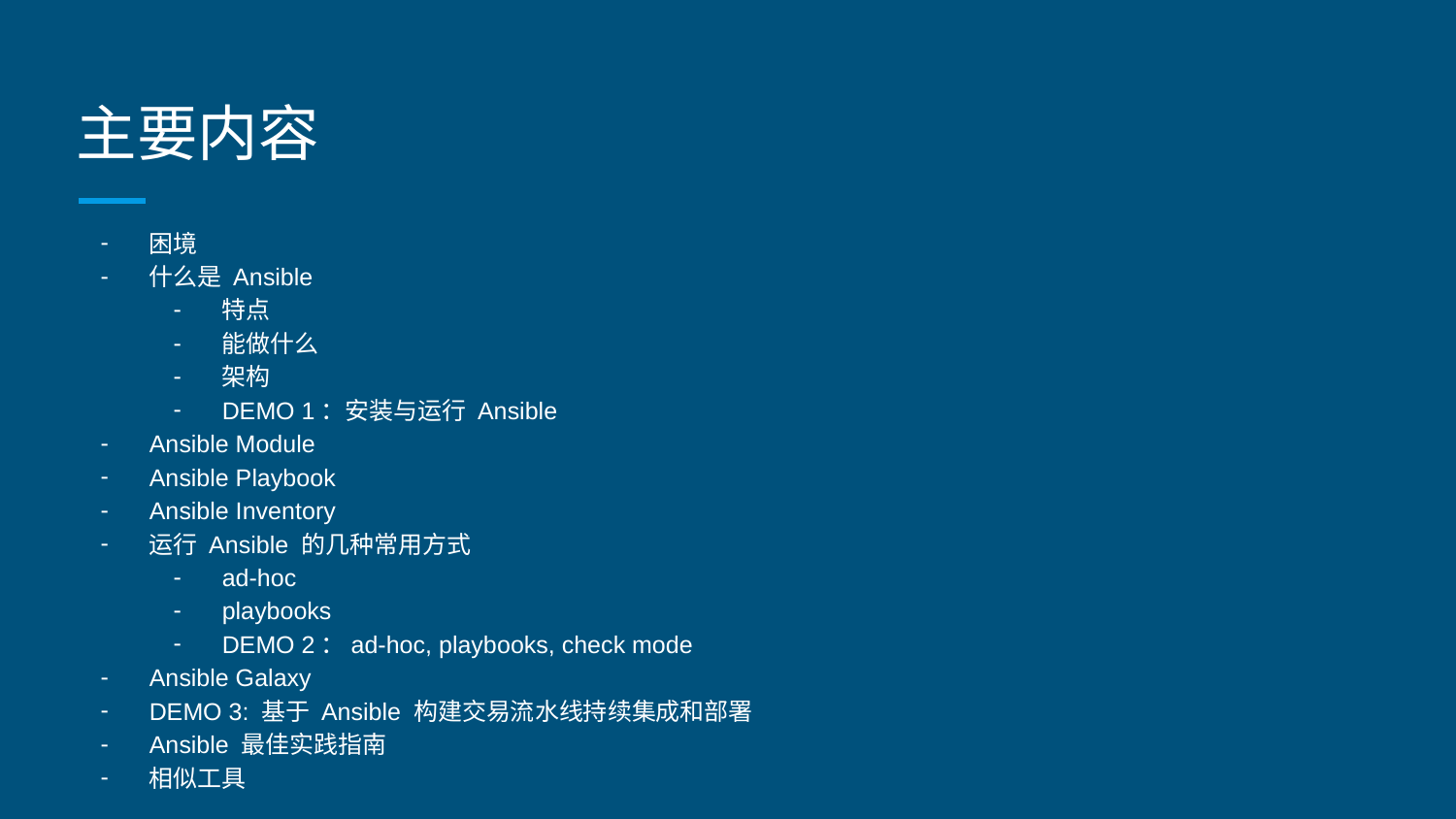

# 主要内容
困境
什么是 Ansible
特点
能做什么
架构
DEMO 1：安装与运行 Ansible
Ansible Module
Ansible Playbook
Ansible Inventory
运行 Ansible 的几种常用方式
ad-hoc
playbooks
DEMO 2：ad-hoc, playbooks, check mode
Ansible Galaxy
DEMO 3: 基于 Ansible 构建交易流水线持续集成和部署
Ansible 最佳实践指南
相似工具